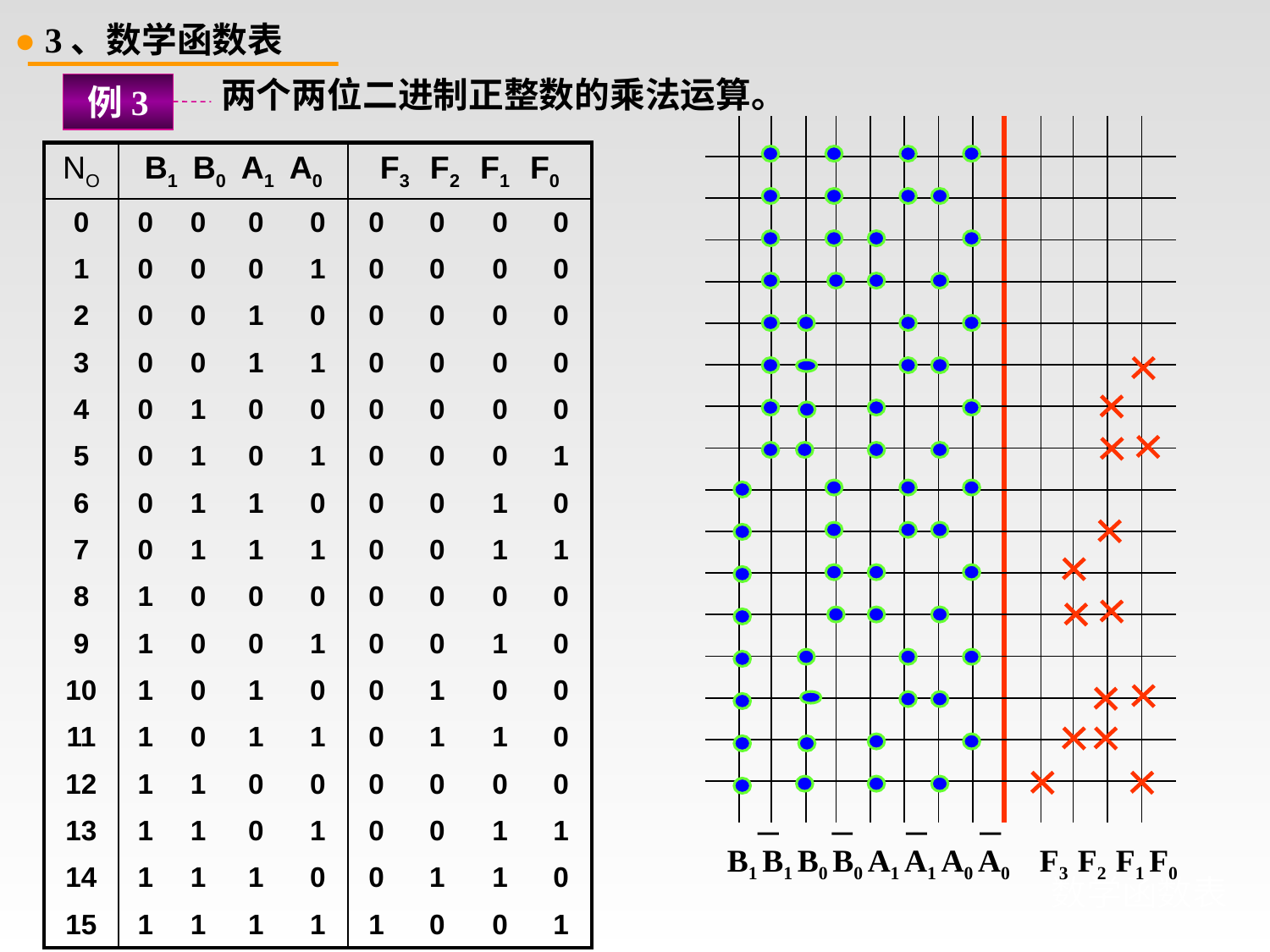

● 3、数学函数表

两个两位二进制正整数的乘法运算。
例3

|  |  |  |  |  |  |  |  |  |  |  |  |  |  |
| --- | --- | --- | --- | --- | --- | --- | --- | --- | --- | --- | --- | --- | --- |
|  |  |  |  |  |  |  |  |  |  |  |  |  |  |
|  |  |  |  |  |  |  |  |  |  |  |  |  |  |
|  |  |  |  |  |  |  |  |  |  |  |  |  |  |
|  |  |  |  |  |  |  |  |  |  |  |  |  |  |
|  |  |  |  |  |  |  |  |  |  |  |  |  |  |
|  |  |  |  |  |  |  |  |  |  |  |  |  |  |
|  |  |  |  |  |  |  |  |  |  |  |  |  |  |
|  |  |  |  |  |  |  |  |  |  |  |  |  |  |
|  |  |  |  |  |  |  |  |  |  |  |  |  |  |
|  |  |  |  |  |  |  |  |  |  |  |  |  |  |
|  |  |  |  |  |  |  |  |  |  |  |  |  |  |
|  |  |  |  |  |  |  |  |  |  |  |  |  |  |
|  |  |  |  |  |  |  |  |  |  |  |  |  |  |
|  |  |  |  |  |  |  |  |  |  |  |  |  |  |
|  |  |  |  |  |  |  |  |  |  |  |  |  |  |
|  |  |  |  |  |  |  |  |  |  |  |  |  |  |
| NO | B1 B0 A1 A0 |  |  |  | F3 F2 F1 F0 |  |  |  |
| --- | --- | --- | --- | --- | --- | --- | --- | --- |
| 0 | 0 | 0 | 0 | 0 | 0 | 0 | 0 | 0 |
| 1 | 0 | 0 | 0 | 1 | 0 | 0 | 0 | 0 |
| 2 | 0 | 0 | 1 | 0 | 0 | 0 | 0 | 0 |
| 3 | 0 | 0 | 1 | 1 | 0 | 0 | 0 | 0 |
| 4 | 0 | 1 | 0 | 0 | 0 | 0 | 0 | 0 |
| 5 | 0 | 1 | 0 | 1 | 0 | 0 | 0 | 1 |
| 6 | 0 | 1 | 1 | 0 | 0 | 0 | 1 | 0 |
| 7 | 0 | 1 | 1 | 1 | 0 | 0 | 1 | 1 |
| 8 | 1 | 0 | 0 | 0 | 0 | 0 | 0 | 0 |
| 9 | 1 | 0 | 0 | 1 | 0 | 0 | 1 | 0 |
| 10 | 1 | 0 | 1 | 0 | 0 | 1 | 0 | 0 |
| 11 | 1 | 0 | 1 | 1 | 0 | 1 | 1 | 0 |
| 12 | 1 | 1 | 0 | 0 | 0 | 0 | 0 | 0 |
| 13 | 1 | 1 | 0 | 1 | 0 | 0 | 1 | 1 |
| 14 | 1 | 1 | 1 | 0 | 0 | 1 | 1 | 0 |
| 15 | 1 | 1 | 1 | 1 | 1 | 0 | 0 | 1 |

B1 B1 B0 B0 A1 A1 A0 A0

F3  F2  F1 F0
# 数学函数表